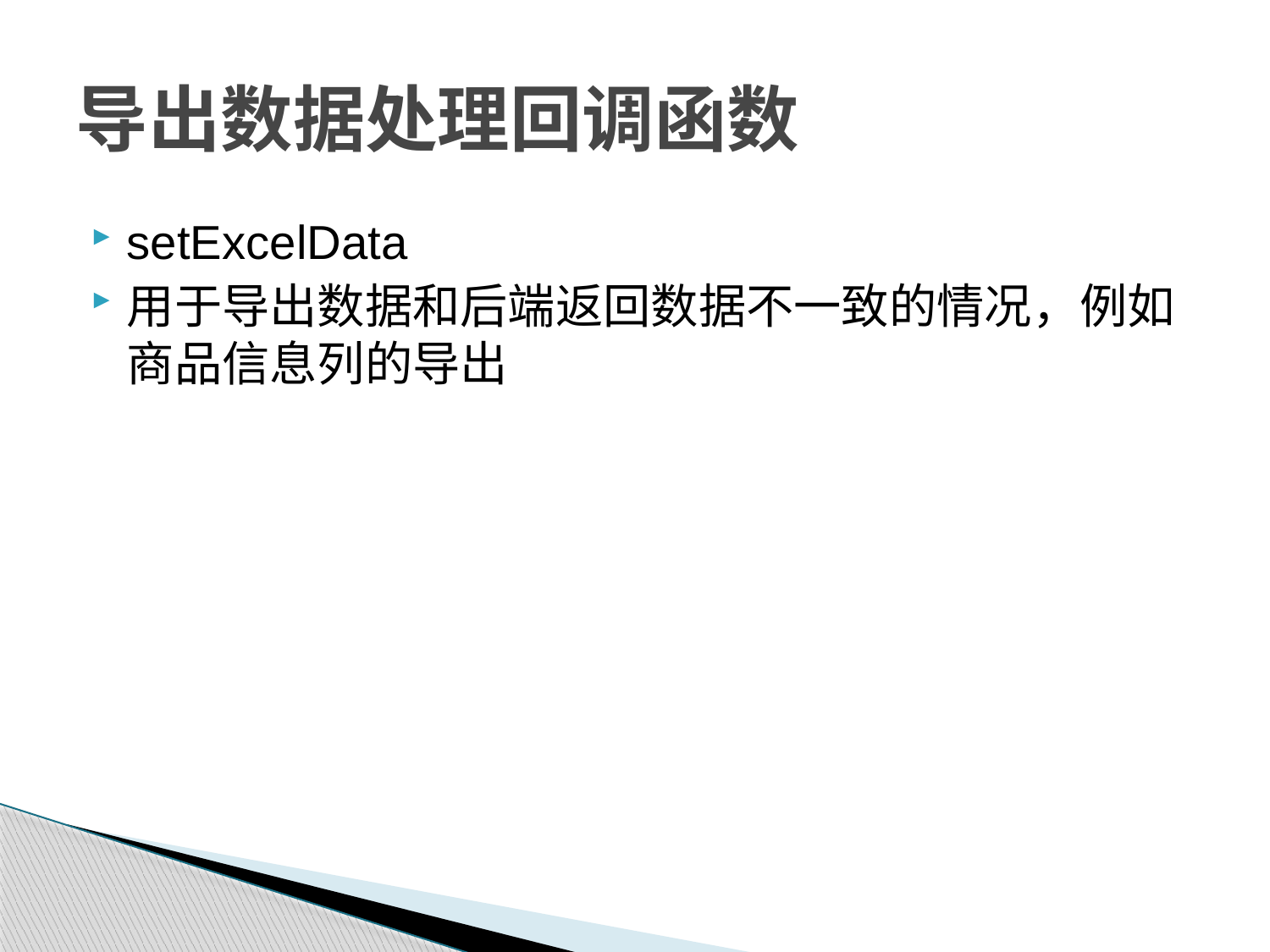

# 导出数据处理回调函数
setExcelData
用于导出数据和后端返回数据不一致的情况，例如商品信息列的导出